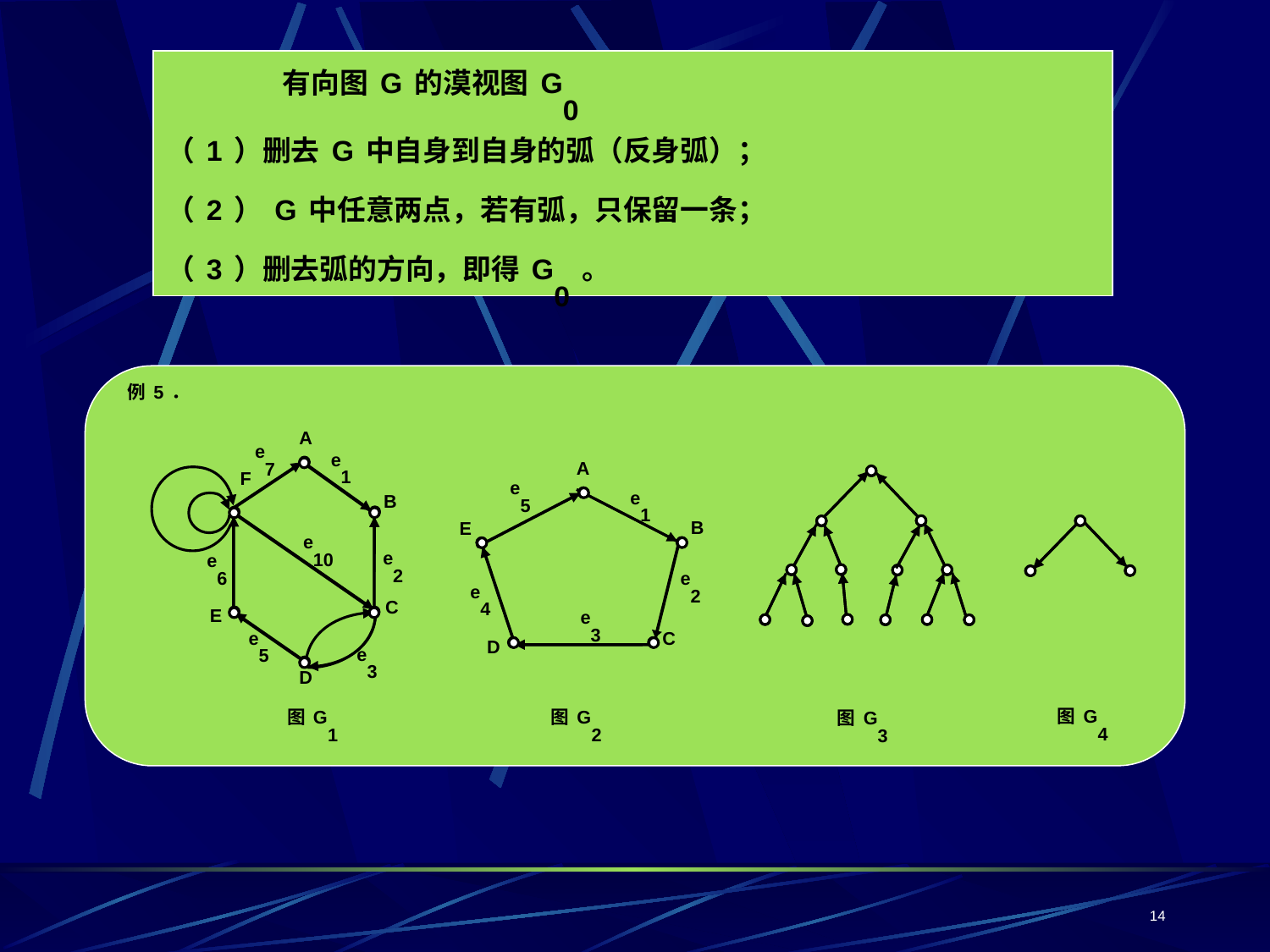

有向图G的漠视图G0
（1）删去G中自身到自身的弧（反身弧）；
（2）G中任意两点，若有弧，只保留一条；
（3）删去弧的方向，即得G0。

例5．
图G4
图G1
图G2
图G3
A
e7
e1
F
e9
e8
B
e10
e2
e6
e4
C
E
e5
e3
D
A
e5
e1
B
E
e2
e4
e3
C
D

14